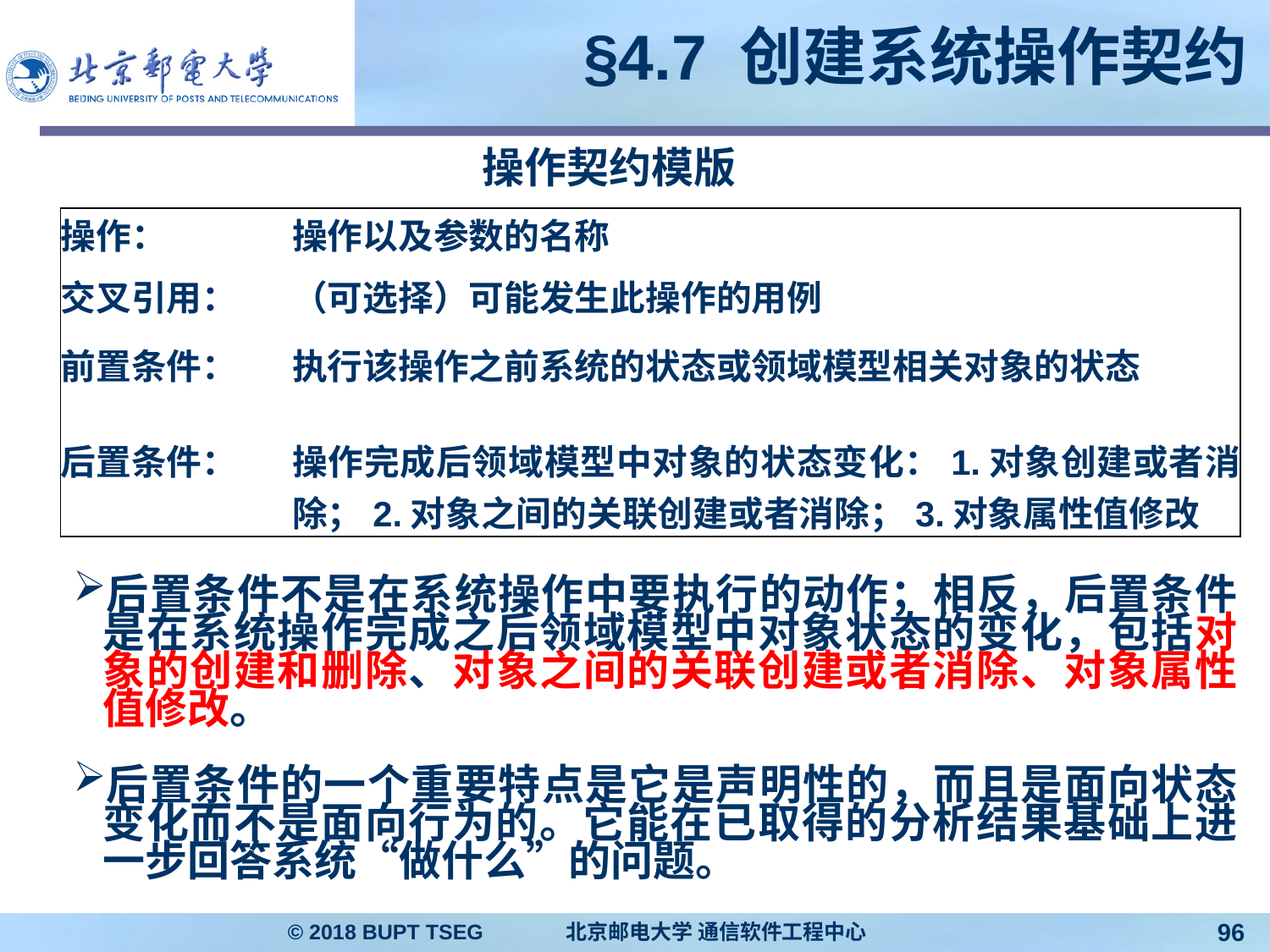

# §4.7 创建系统操作契约
操作契约模版

| 操作： | 操作以及参数的名称 |
| --- | --- |
| 交叉引用： | （可选择）可能发生此操作的用例 |
| 前置条件： | 执行该操作之前系统的状态或领域模型相关对象的状态 |
| 后置条件： | 操作完成后领域模型中对象的状态变化：1.对象创建或者消除；2.对象之间的关联创建或者消除；3.对象属性值修改 |
后置条件不是在系统操作中要执行的动作；相反，后置条件是在系统操作完成之后领域模型中对象状态的变化，包括对象的创建和删除、对象之间的关联创建或者消除、对象属性值修改。

后置条件的一个重要特点是它是声明性的，而且是面向状态变化而不是面向行为的。它能在已取得的分析结果基础上进一步回答系统“做什么”的问题。

© 2018 BUPT TSEG             北京邮电大学 通信软件工程中心